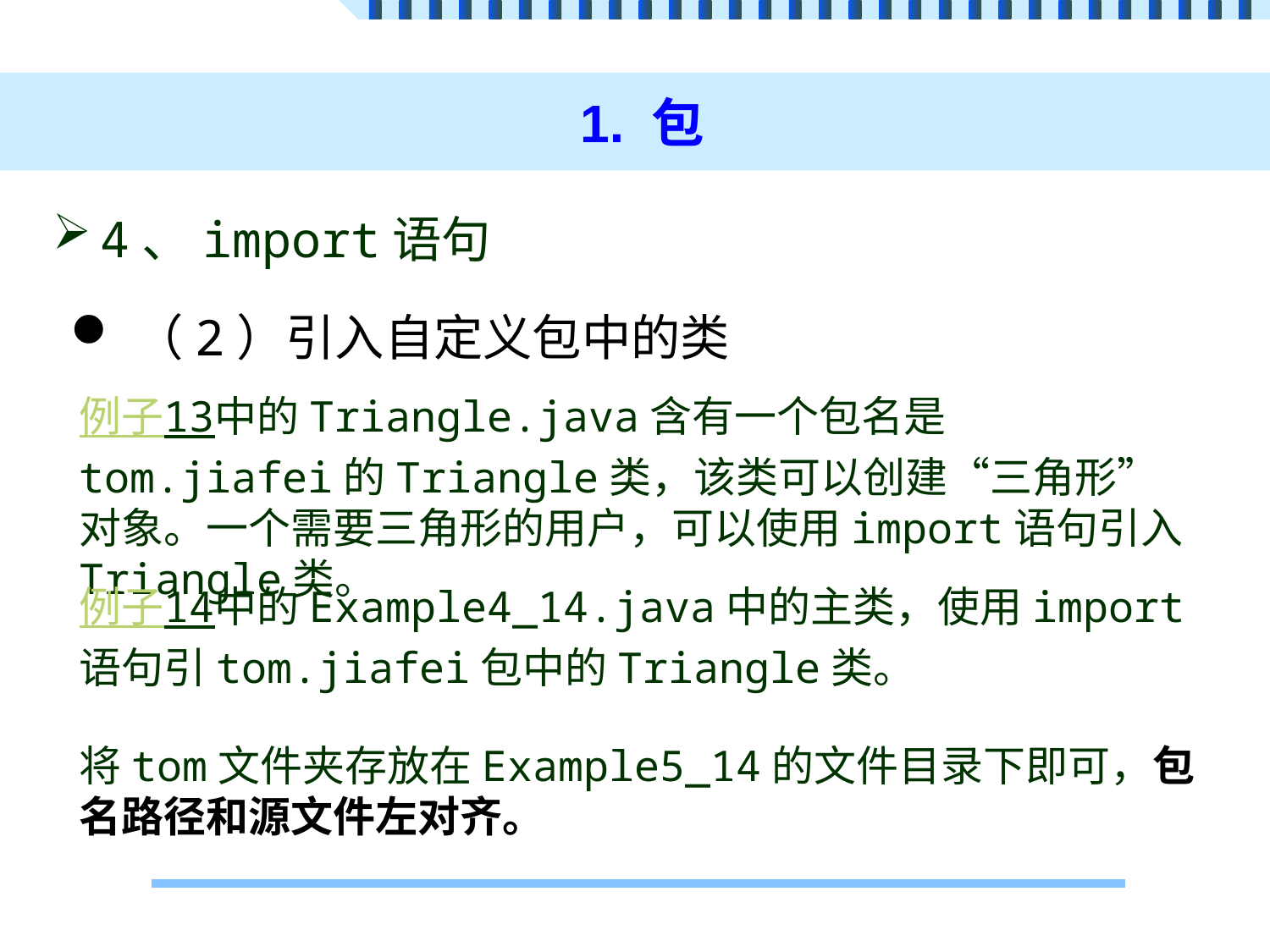

# 1. 包

4、import语句
（2）引入自定义包中的类
例子13中的Triangle.java含有一个包名是tom.jiafei的Triangle类，该类可以创建“三角形”对象。一个需要三角形的用户，可以使用import语句引入Triangle类。
例子14中的Example4_14.java中的主类，使用import语句引tom.jiafei包中的Triangle类。
将tom文件夹存放在Example5_14的文件目录下即可，包名路径和源文件左对齐。